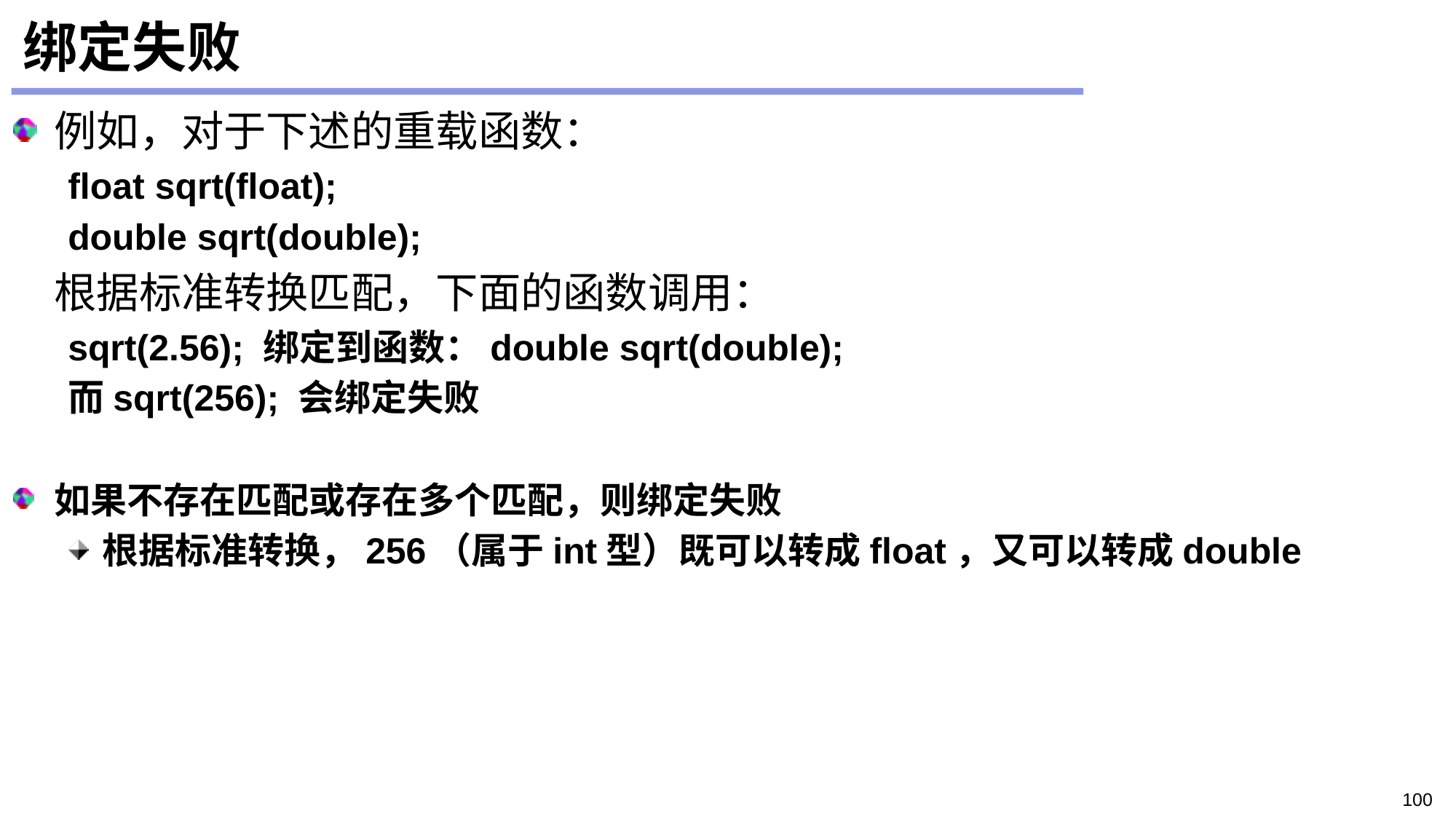

# 绑定失败
例如，对于下述的重载函数：
float sqrt(float);
double sqrt(double);
	根据标准转换匹配，下面的函数调用：
sqrt(2.56); 绑定到函数：double sqrt(double);
而sqrt(256); 会绑定失败

如果不存在匹配或存在多个匹配，则绑定失败
根据标准转换，256（属于int型）既可以转成float，又可以转成double
100